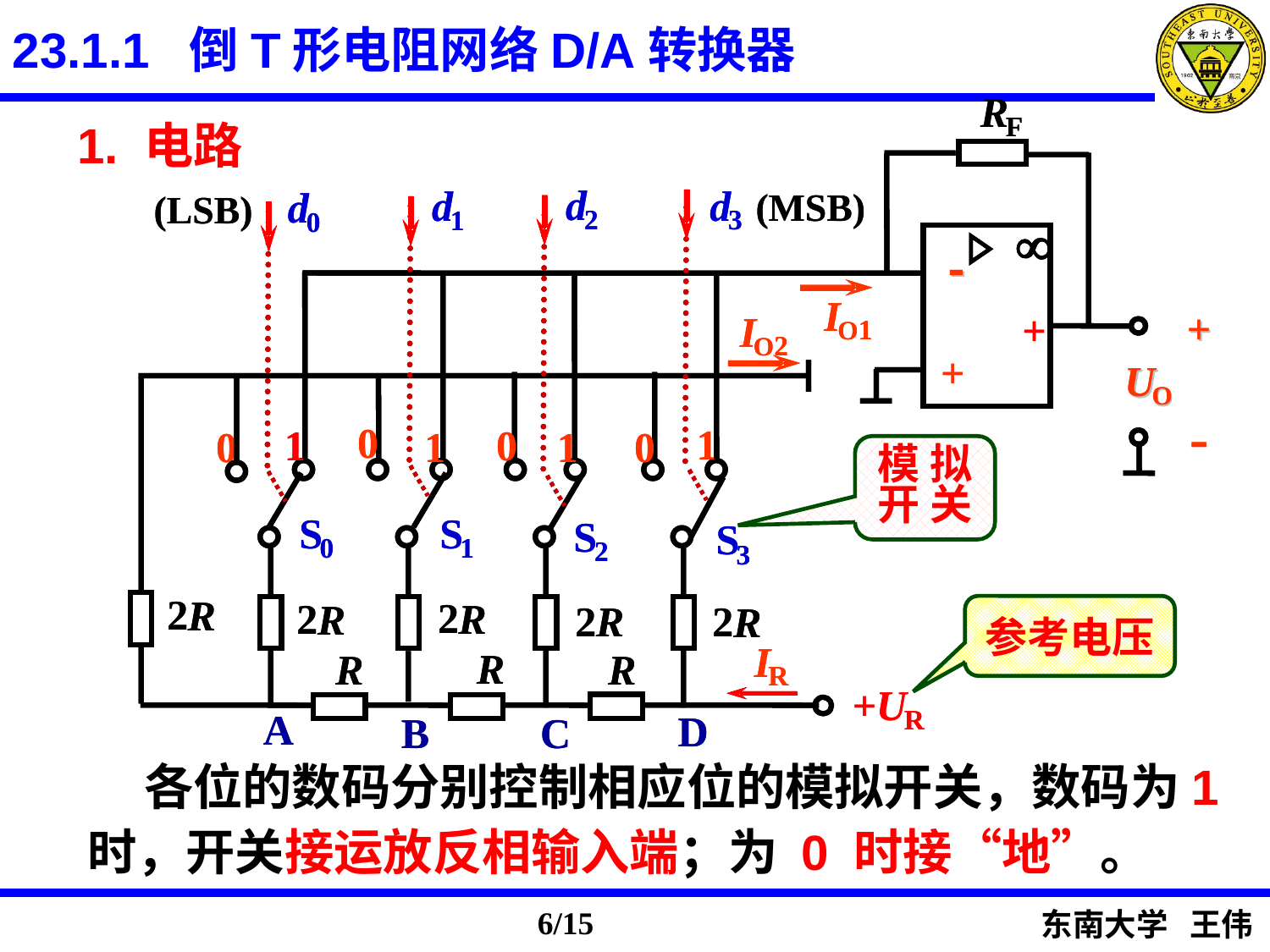

23.1.1  倒T形电阻网络D/A转换器
R
R
F
F

d
d
d
d
d
d
d
d
(MSB)
(MSB)
(LSB)
(LSB)

2
2
3
3

1
1

0
0

∞
∞

−
−
−
−

I
I
+
+
+
+
+
+
I
I
1
1
O
O

2
2
O
O
+
+
U
U

U
U

O
O
O
O

-
-
0
0
1
1
1
1
0
0
0
0
1
1
1
1
0
0

S
S
S
S
S
S
S
S

0
0
1
1
2
2
3
3

2
2
R
R
2
2
2
2
R
R

R
R
2
2
R
R
2
2
R
R

I
I
R
R
R
R
R
R

R
R
+
+
U
U

R
R
A
A
D
D

B
B
C
C
1. 电路
模 拟
开 关
参考电压
    各位的数码分别控制相应位的模拟开关，数码为1时，开关接运放反相输入端；为 0 时接“地”。